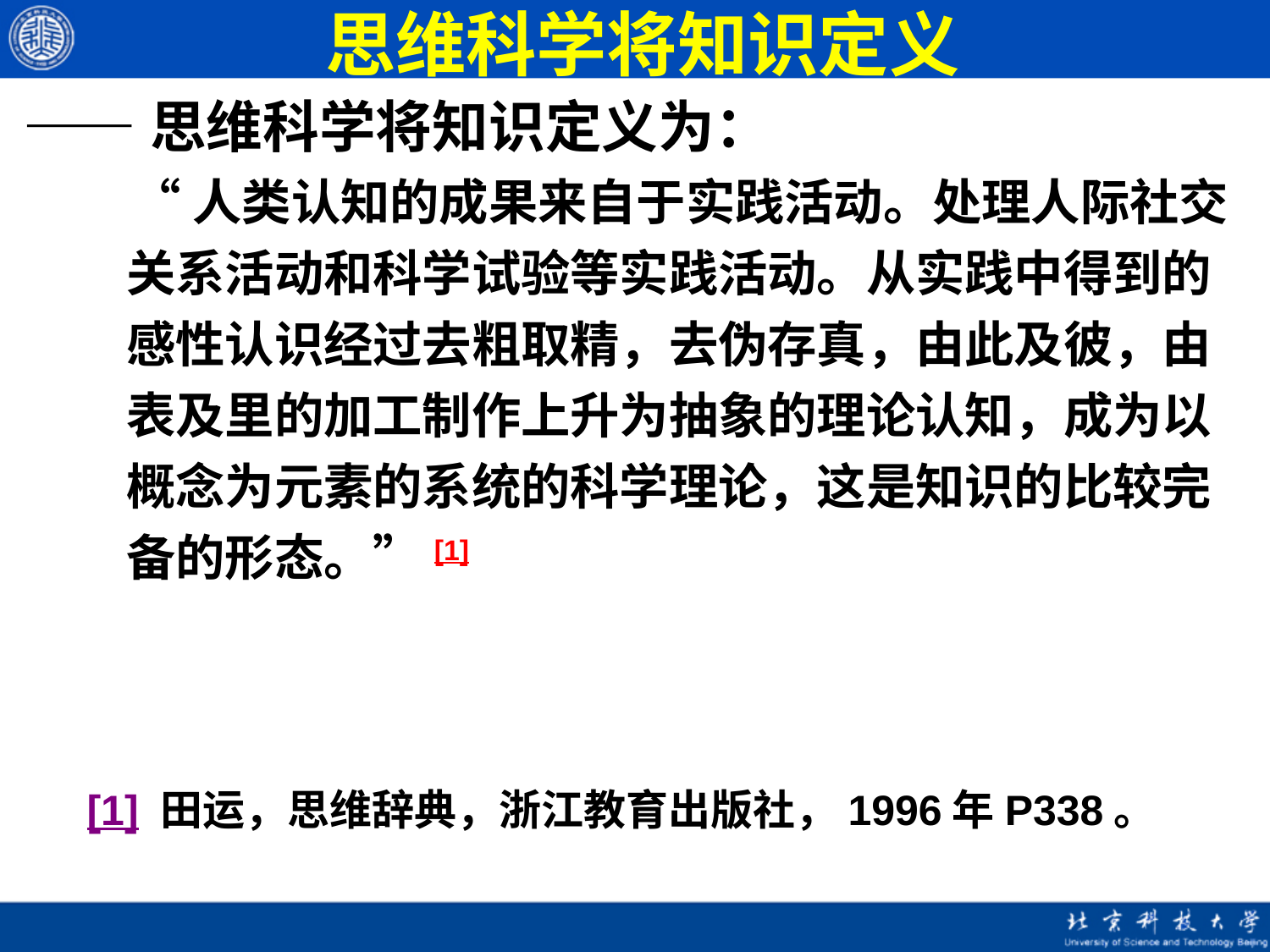

# 思维科学将知识定义
——思维科学将知识定义为：
    “人类认知的成果来自于实践活动。处理人际社交关系活动和科学试验等实践活动。从实践中得到的感性认识经过去粗取精，去伪存真，由此及彼，由表及里的加工制作上升为抽象的理论认知，成为以概念为元素的系统的科学理论，这是知识的比较完备的形态。”[1]

[1] 田运，思维辞典，浙江教育出版社，1996年P338。